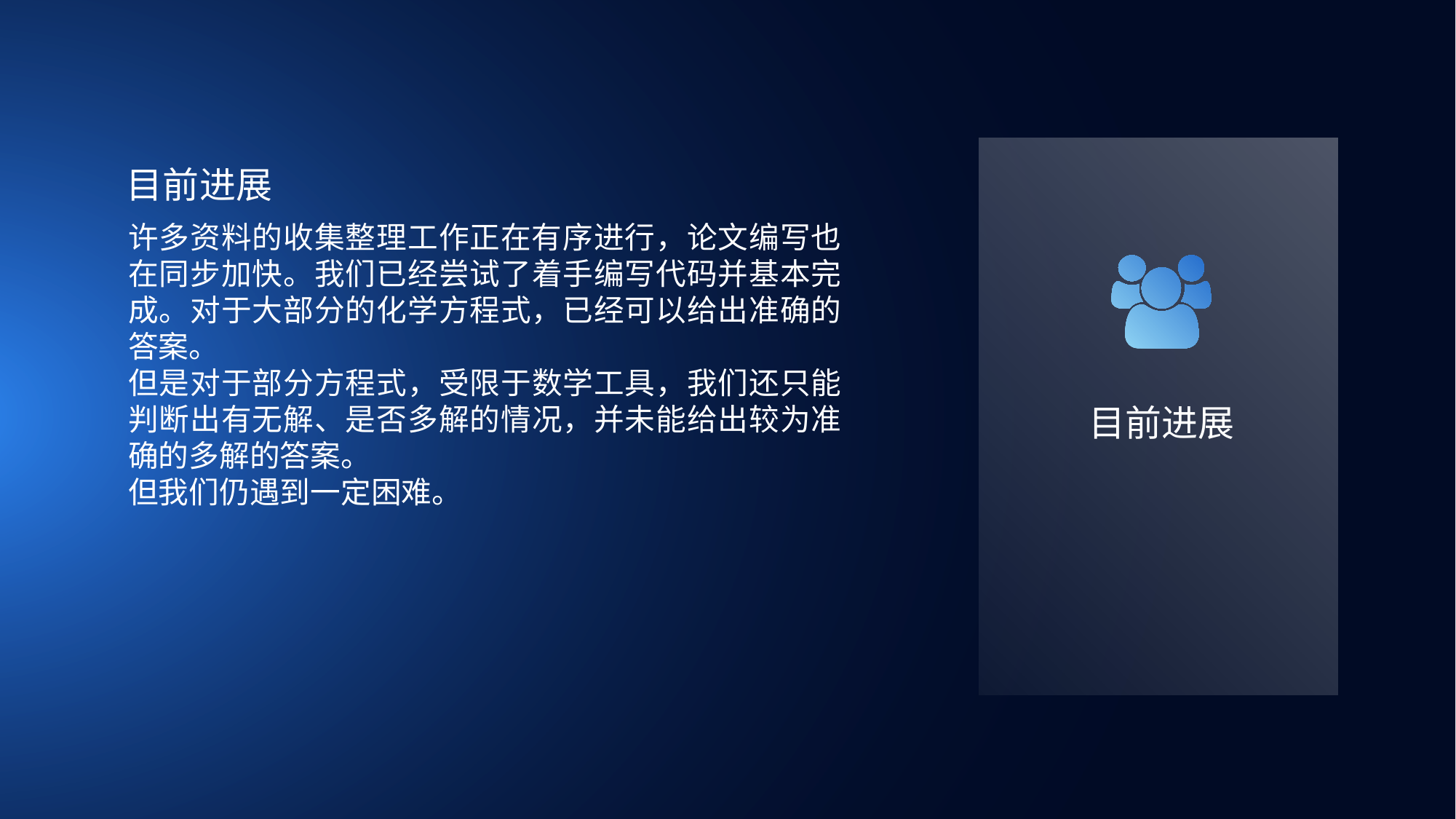

目前进展
许多资料的收集整理工作正在有序进行，论文编写也在同步加快。我们已经尝试了着手编写代码并基本完成。对于大部分的化学方程式，已经可以给出准确的答案。
但是对于部分方程式，受限于数学工具，我们还只能判断出有无解、是否多解的情况，并未能给出较为准确的多解的答案。
但我们仍遇到一定困难。

目前进展